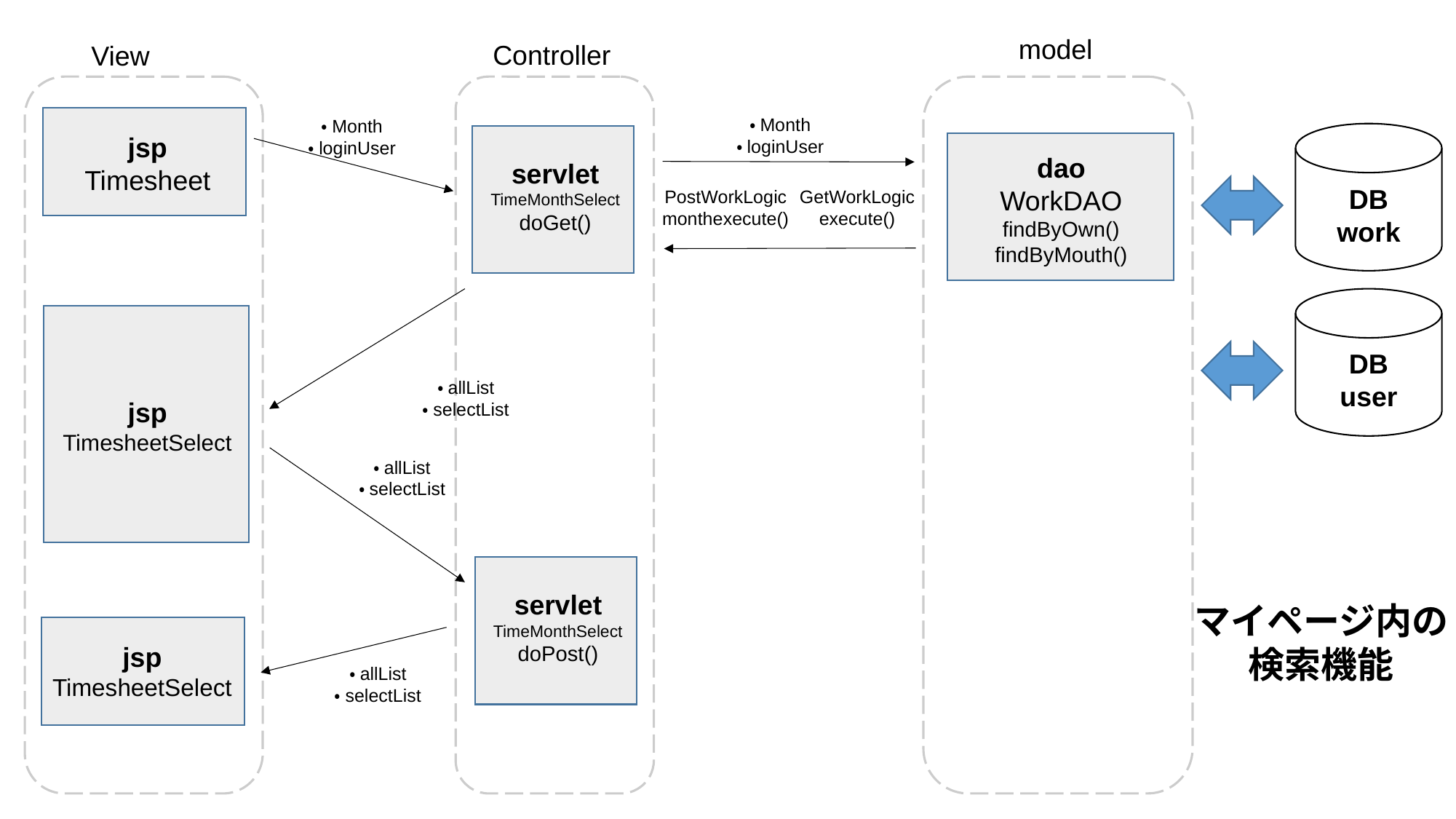

model
Controller
View

jsp
Timesheet
・Month
・loginUser
・Month
・loginUser

DB
work

servlet
TimeMonthSelect
doGet()

dao
WorkDAO
findByOwn()
findByMouth()

GetWorkLogic
execute()
PostWorkLogic
monthexecute()

DB
user

jsp
TimesheetSelect

・allList
・selectList
・allList
・selectList

servlet
TimeMonthSelect
doPost()
マイページ内の
検索機能

jsp
TimesheetSelect
・allList
・selectList